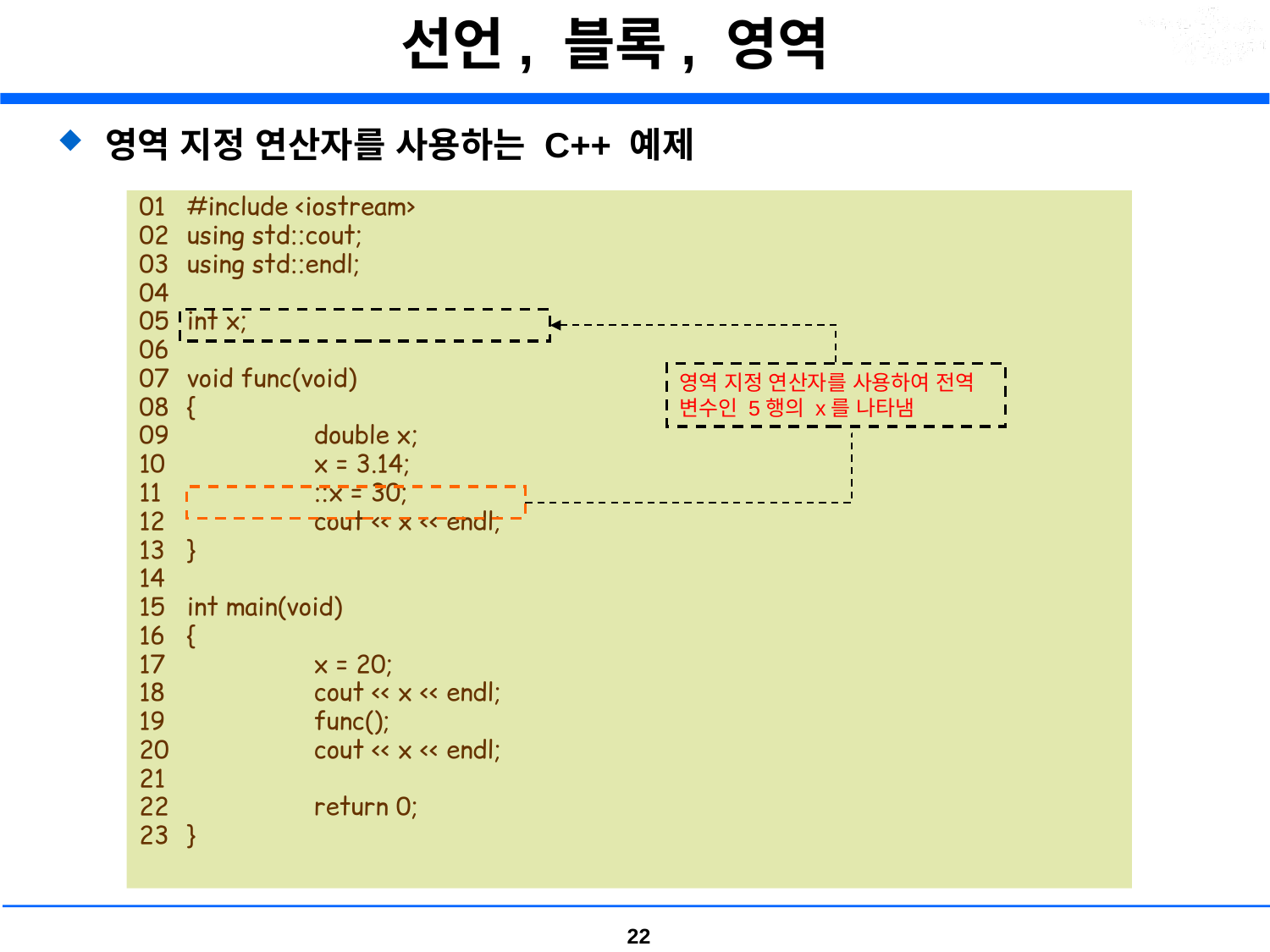

# 선언, 블록, 영역
영역 지정 연산자를 사용하는 C++ 예제

01 	#include <iostream>
02 	using std::cout;
03 	using std::endl;
04
05 	int x;
06
07 	void func(void)
08 	{
09 		double x;
10 		x = 3.14;
11 		::x = 30;
12 		cout << x << endl;
13 	}
14
15 	int main(void)
16 	{
17 		x = 20;
18 		cout << x << endl;
19 		func();
20 		cout << x << endl;
21
22 		return 0;
23 	}

영역 지정 연산자를 사용하여 전역 변수인 5행의 x를 나타냄